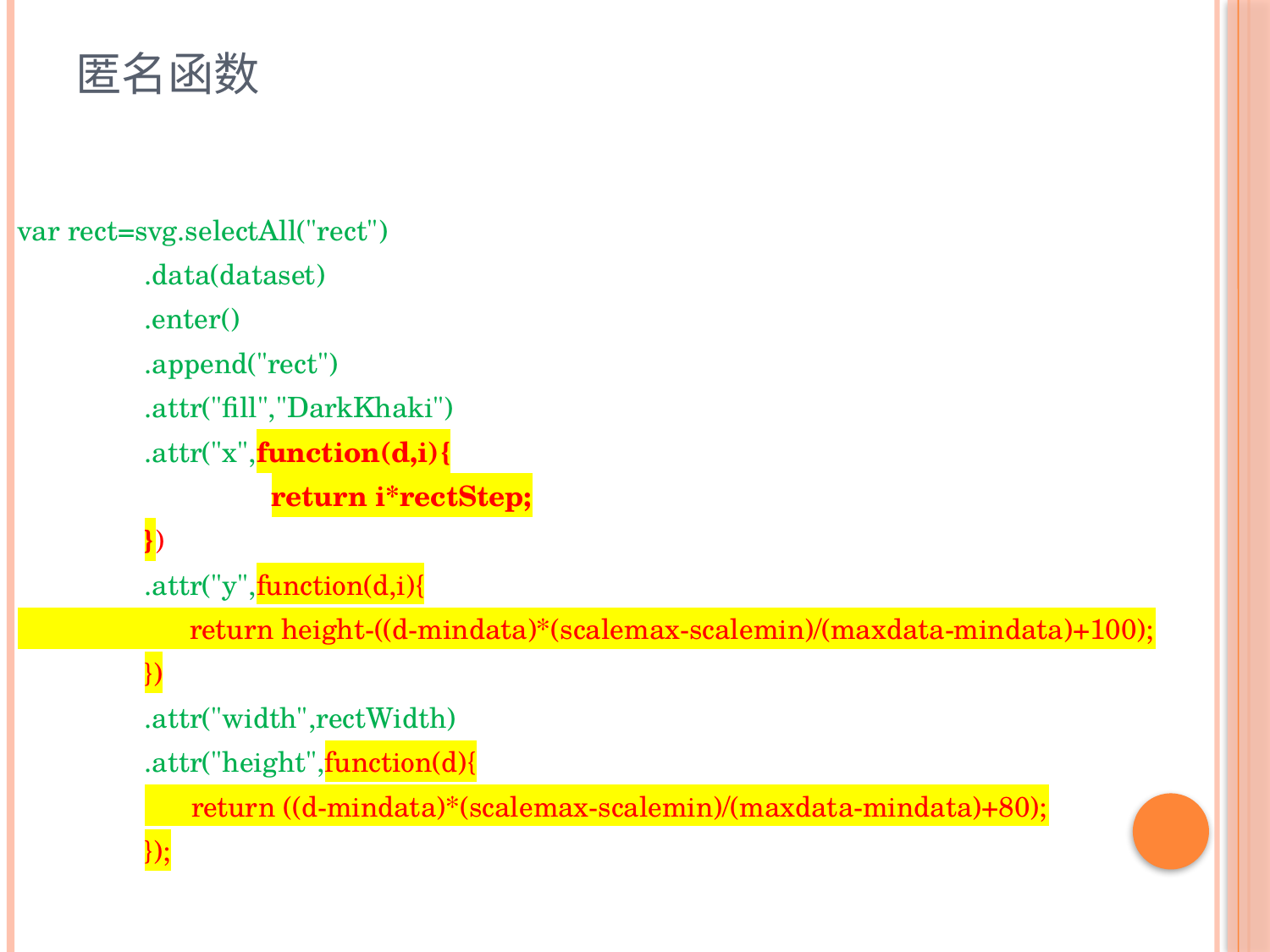

# 匿名函数
var rect=svg.selectAll("rect")
	.data(dataset)
	.enter()
	.append("rect")
	.attr("fill","DarkKhaki")
	.attr("x",function(d,i){
		return i*rectStep;
	})
	.attr("y",function(d,i){
                      return height-((d-mindata)*(scalemax-scalemin)/(maxdata-mindata)+100);
	})
	.attr("width",rectWidth)
	.attr("height",function(d){
	      return ((d-mindata)*(scalemax-scalemin)/(maxdata-mindata)+80);
	});